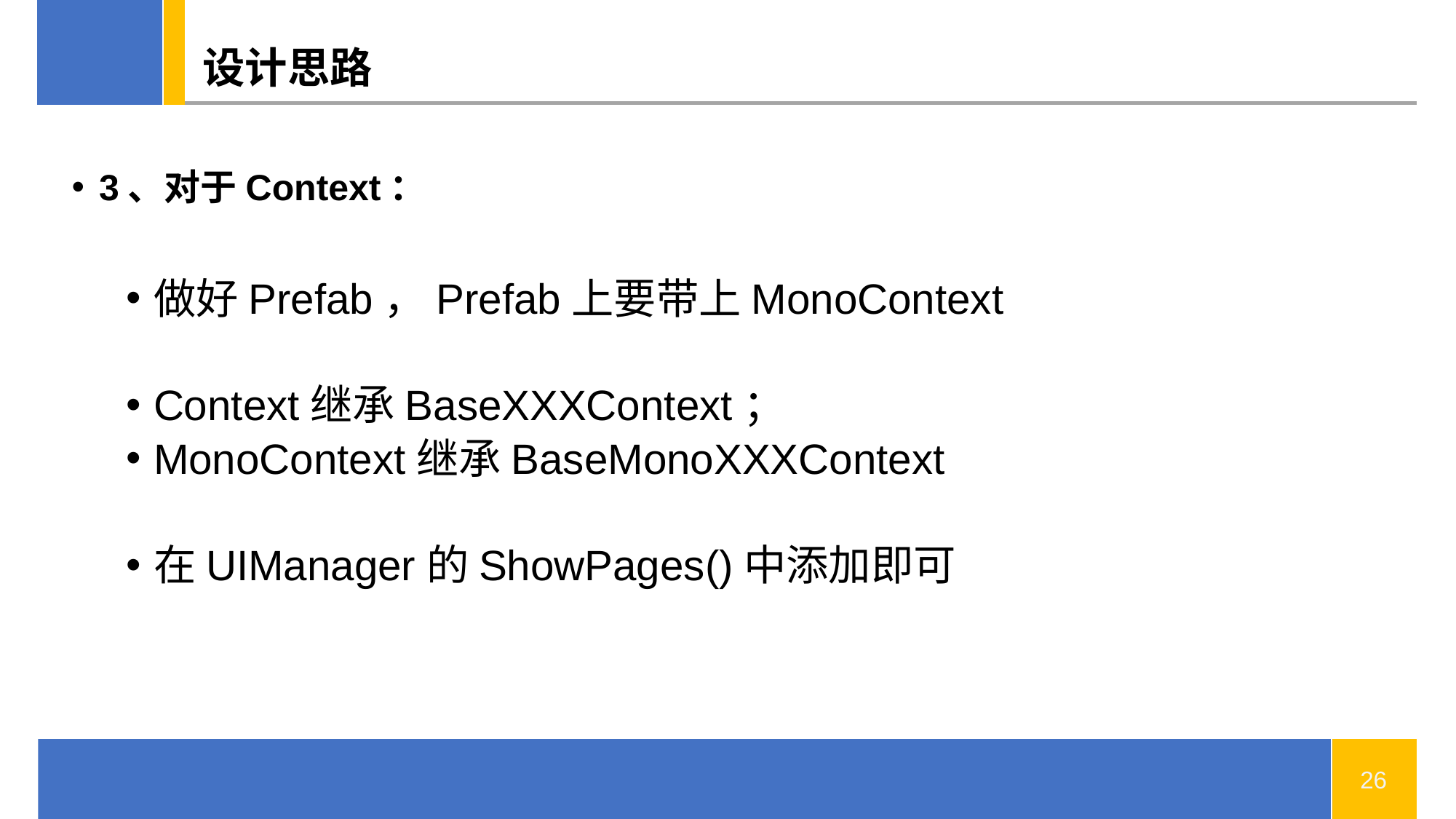

# 设计思路

3、对于Context：

做好Prefab，Prefab上要带上MonoContext

Context继承BaseXXXContext；
MonoContext继承BaseMonoXXXContext

在UIManager的ShowPages()中添加即可